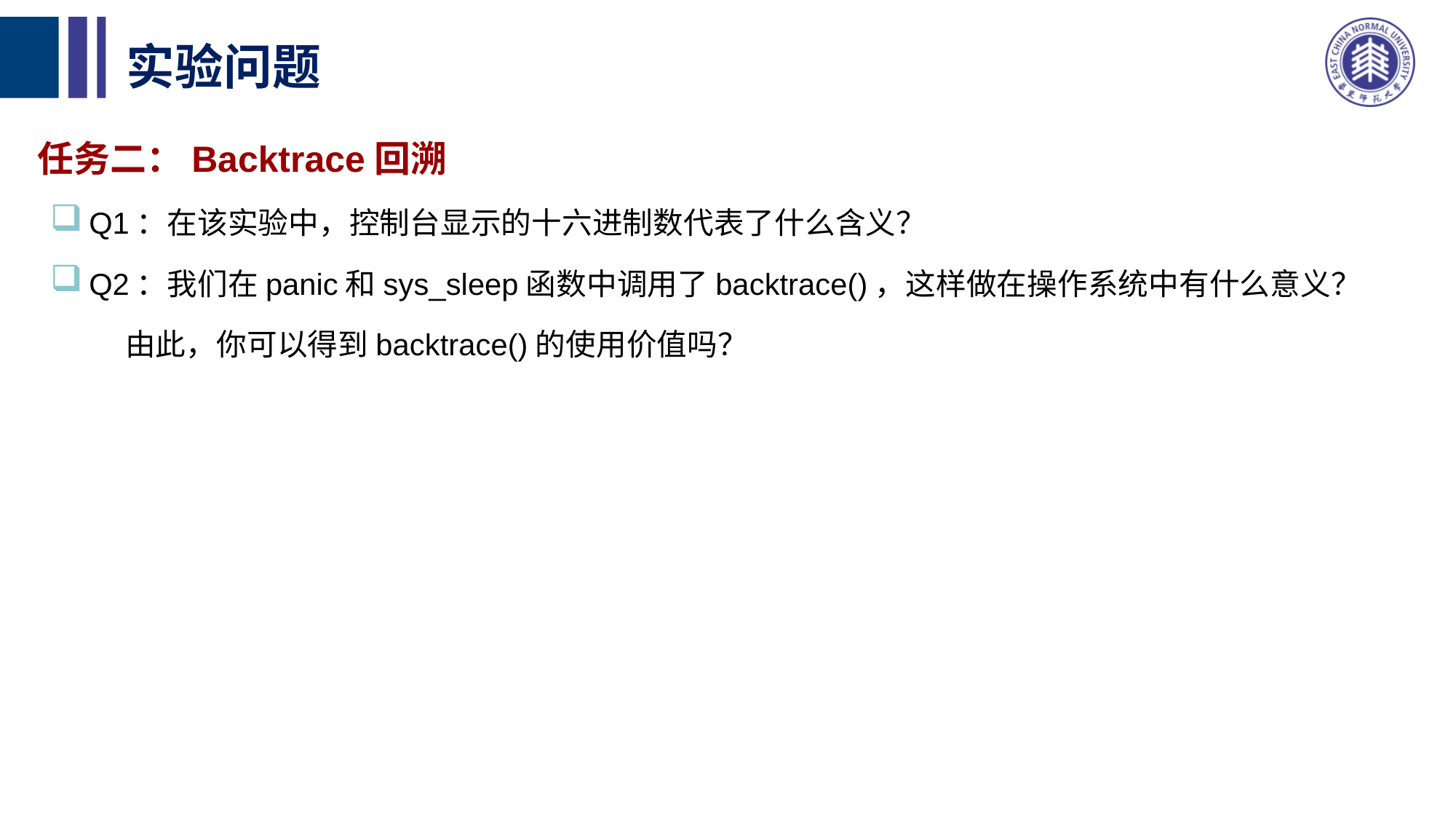

# 实验问题
任务二：Backtrace回溯
Q1：在该实验中，控制台显示的十六进制数代表了什么含义？
Q2：我们在panic和sys_sleep函数中调用了backtrace()，这样做在操作系统中有什么意义？
            由此，你可以得到backtrace()的使用价值吗？